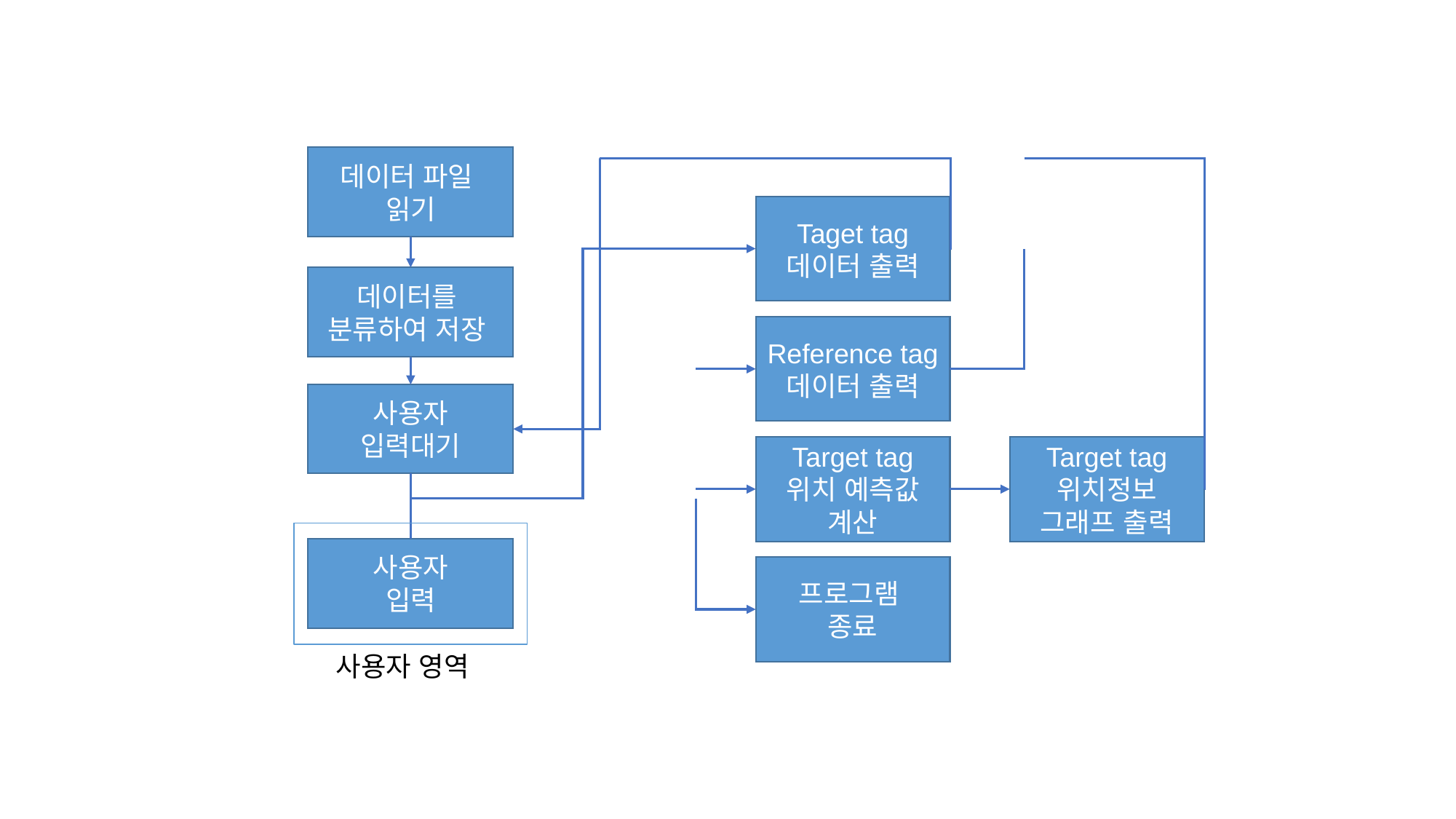

데이터 파일
읽기
Taget tag
데이터 출력
Reference tag
데이터 출력
Target tag
위치 예측값 계산
Target tag
위치정보
그래프 출력
프로그램
종료
데이터를
분류하여 저장
사용자
입력대기

사용자
입력
사용자 영역